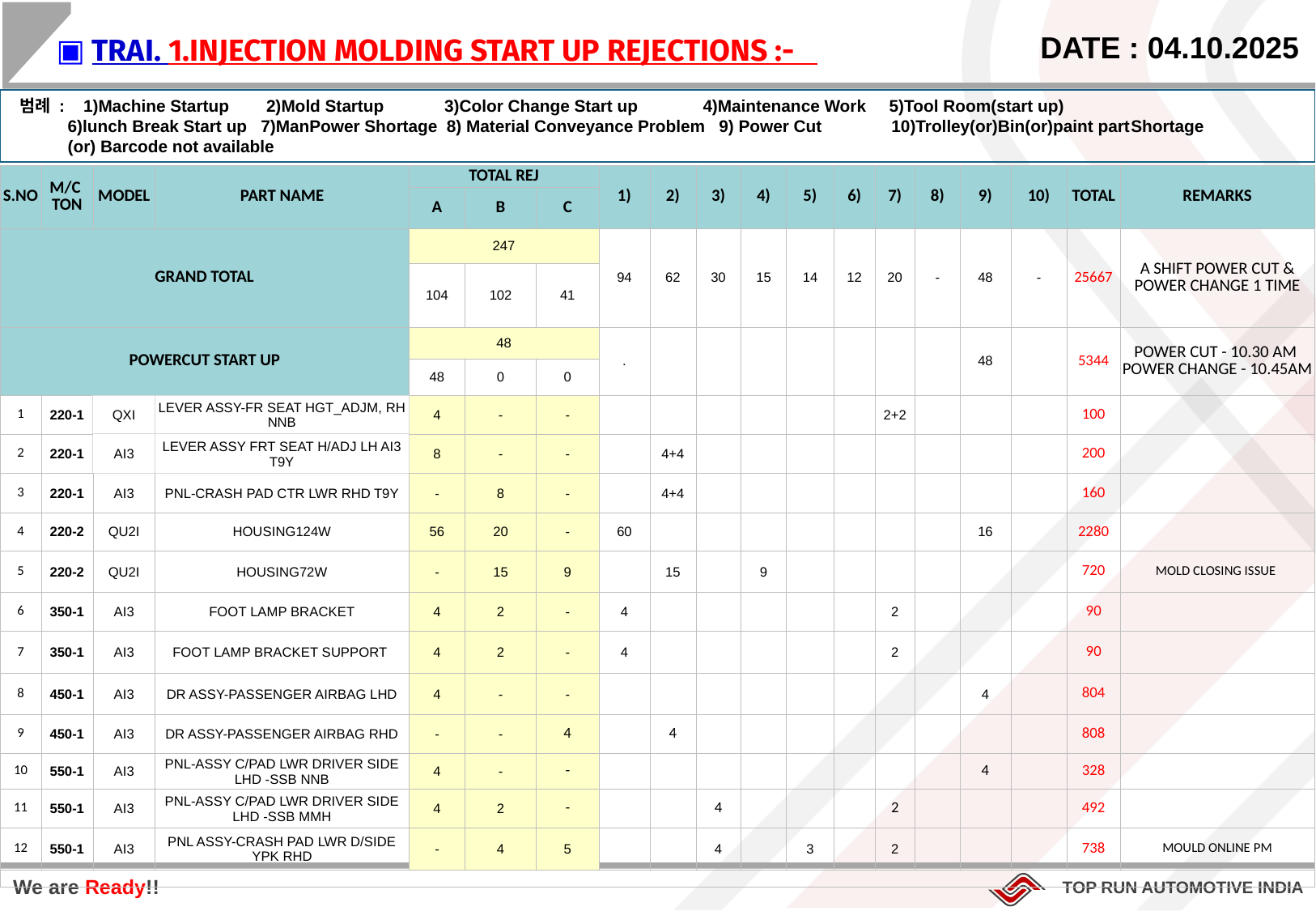

DATE : 04.10.2025
▣ TRAI. 1.INJECTION MOLDING START UP REJECTIONS :-
 범례 :    1)Machine Startup        2)Mold Startup             3)Color Change Start up              4)Maintenance Work     5)Tool Room(start up)
            6)lunch Break Start up   7)ManPower Shortage  8) Material Conveyance Problem   9) Power Cut               10)Trolley(or)Bin(or)paint part Shortage
            (or) Barcode not available
| S.NO | M/C TON | MODEL | PART NAME | TOTAL REJ |  |  | 1) | 2) | 3) | 4) | 5) | 6) | 7) | 8) | 9) | 10) | TOTAL | REMARKS |
| --- | --- | --- | --- | --- | --- | --- | --- | --- | --- | --- | --- | --- | --- | --- | --- | --- | --- | --- |
|  |  |  |  | A | B | C |  |  |  |  |  |  |  |  |  |  |  |  |
| GRAND TOTAL |  |  |  | 247 |  |  | 94 | 62 | 30 | 15 | 14 | 12 | 20 | - | 48 | - | 25667 | A SHIFT POWER CUT & POWER CHANGE 1 TIME |
|  |  |  |  | 104 | 102 | 41 |  |  |  |  |  |  |  |  |  |  |  |  |
| POWERCUT START UP |  |  |  | 48 |  |  | . |  |  |  |  |  |  |  | 48 |  | 5344 | POWER CUT - 10.30 AM POWER CHANGE - 10.45AM |
|  |  |  |  | 48 | 0 | 0 |  |  |  |  |  |  |  |  |  |  |  |  |
| 1 | 220-1 | QXI | LEVER ASSY-FR SEAT HGT\_ADJM, RH NNB | 4 | - | - |  |  |  |  |  |  | 2+2 |  |  |  | 100 |  |
| 2 | 220-1 | AI3 | LEVER ASSY FRT SEAT H/ADJ LH AI3 T9Y | 8 | - | - |  | 4+4 |  |  |  |  |  |  |  |  | 200 |  |
| 3 | 220-1 | AI3 | PNL-CRASH PAD CTR LWR RHD T9Y | - | 8 | - |  | 4+4 |  |  |  |  |  |  |  |  | 160 |  |
| 4 | 220-2 | QU2I | HOUSING124W | 56 | 20 | - | 60 |  |  |  |  |  |  |  | 16 |  | 2280 |  |
| 5 | 220-2 | QU2I | HOUSING72W | - | 15 | 9 |  | 15 |  | 9 |  |  |  |  |  |  | 720 | MOLD CLOSING ISSUE |
| 6 | 350-1 | AI3 | FOOT LAMP BRACKET | 4 | 2 | - | 4 |  |  |  |  |  | 2 |  |  |  | 90 |  |
| 7 | 350-1 | AI3 | FOOT LAMP BRACKET SUPPORT | 4 | 2 | - | 4 |  |  |  |  |  | 2 |  |  |  | 90 |  |
| 8 | 450-1 | AI3 | DR ASSY-PASSENGER AIRBAG LHD | 4 | - | - |  |  |  |  |  |  |  |  | 4 |  | 804 |  |
| 9 | 450-1 | AI3 | DR ASSY-PASSENGER AIRBAG RHD | - | - | 4 |  | 4 |  |  |  |  |  |  |  |  | 808 |  |
| 10 | 550-1 | AI3 | PNL-ASSY C/PAD LWR DRIVER SIDE LHD -SSB NNB | 4 | - | - |  |  |  |  |  |  |  |  | 4 |  | 328 |  |
| 11 | 550-1 | AI3 | PNL-ASSY C/PAD LWR DRIVER SIDE LHD -SSB MMH | 4 | 2 | - |  |  | 4 |  |  |  | 2 |  |  |  | 492 |  |
| 12 | 550-1 | AI3 | PNL ASSY-CRASH PAD LWR D/SIDE YPK RHD | - | 4 | 5 |  |  | 4 |  | 3 |  | 2 |  |  |  | 738 | MOULD ONLINE PM |
|  |  |  |  |  |  |  |  |  |  |  |  |  |  |  |  |  |  |  |